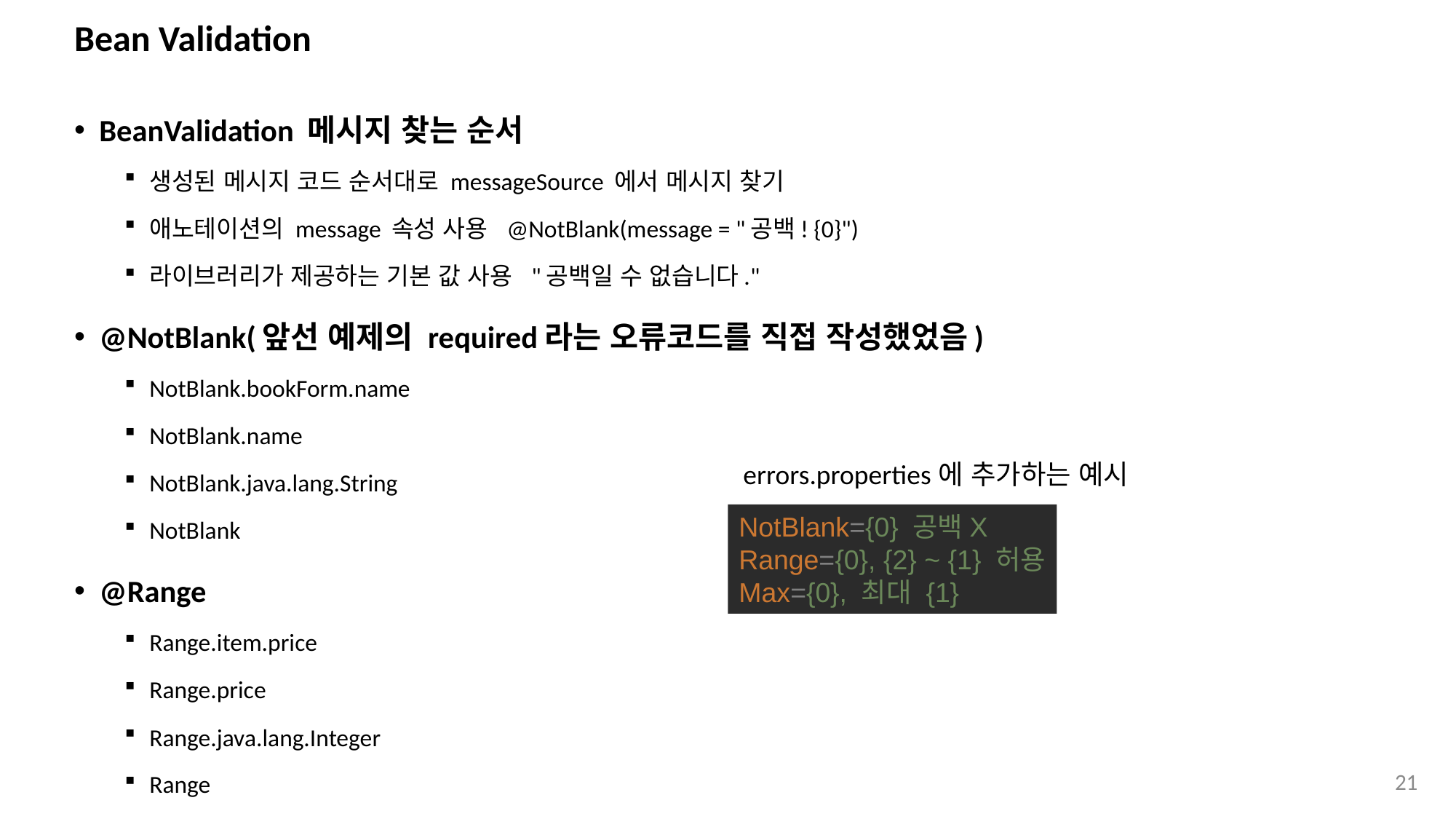

# Bean Validation
BeanValidation 메시지 찾는 순서
생성된 메시지 코드 순서대로 messageSource 에서 메시지 찾기
애노테이션의 message 속성 사용  @NotBlank(message = "공백! {0}")
라이브러리가 제공하는 기본 값 사용  "공백일 수 없습니다."
@NotBlank(앞선 예제의 required라는 오류코드를 직접 작성했었음)
NotBlank.bookForm.name
NotBlank.name
NotBlank.java.lang.String
NotBlank
@Range
Range.item.price
Range.price
Range.java.lang.Integer
Range

errors.properties에 추가하는 예시
NotBlank={0} 공백X
Range={0}, {2} ~ {1} 허용
Max={0}, 최대 {1}
21